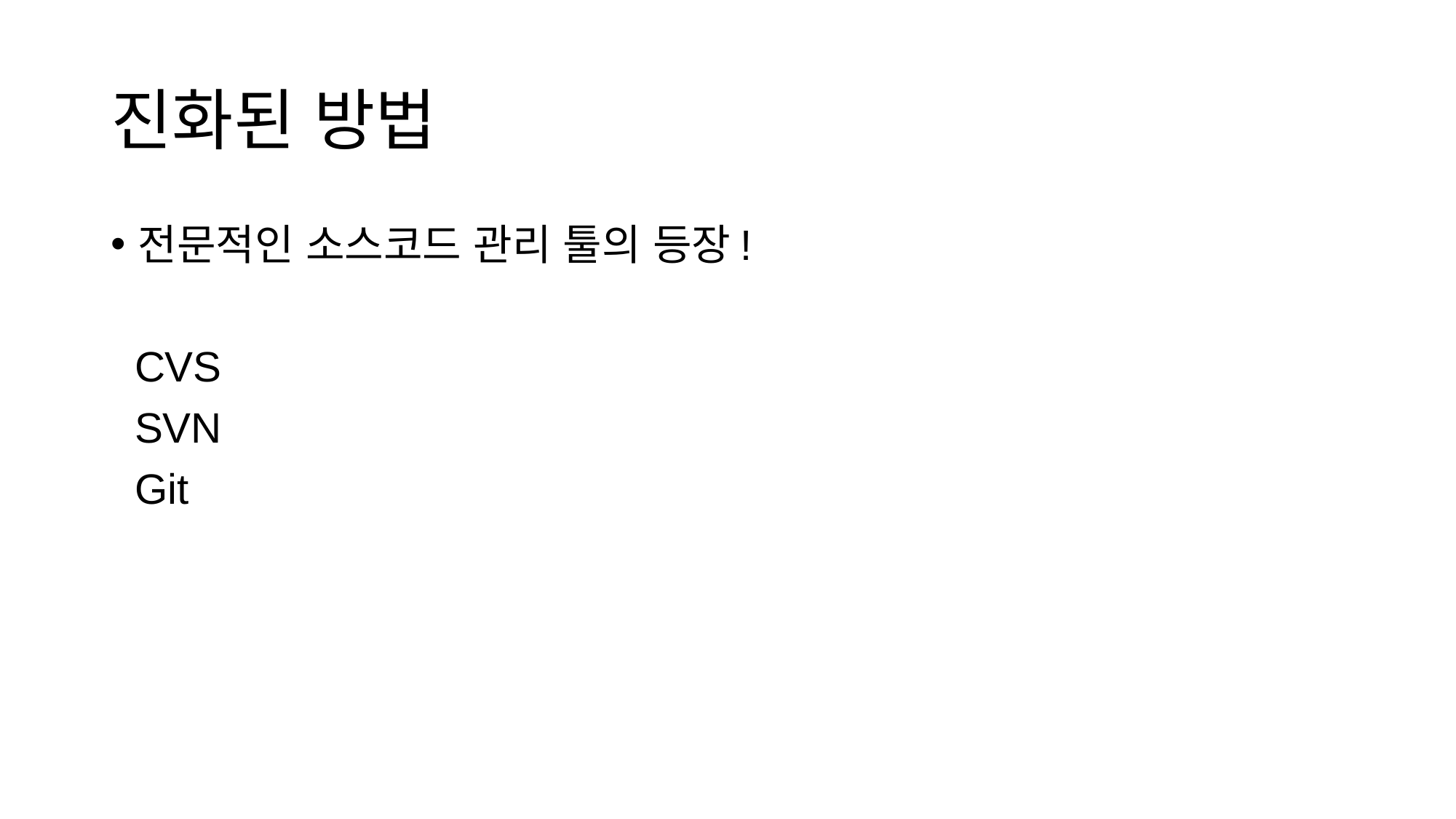

# 진화된 방법
전문적인 소스코드 관리 툴의 등장!

  CVS
  SVN
  Git